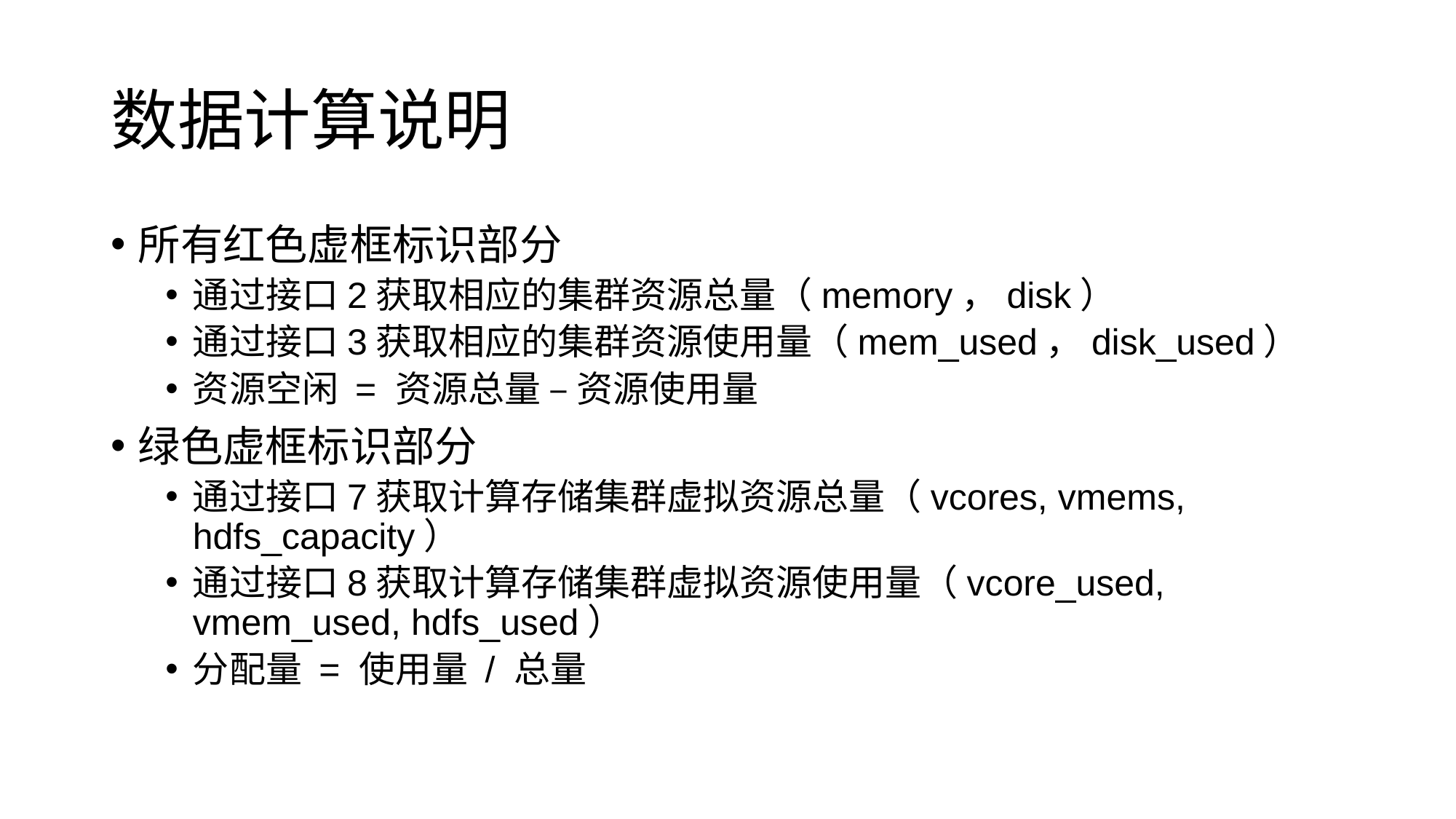

# 数据计算说明
所有红色虚框标识部分
通过接口2获取相应的集群资源总量（memory，disk）
通过接口3获取相应的集群资源使用量（mem_used，disk_used）
资源空闲 = 资源总量 – 资源使用量
绿色虚框标识部分
通过接口7获取计算存储集群虚拟资源总量（vcores, vmems, hdfs_capacity）
通过接口8获取计算存储集群虚拟资源使用量（vcore_used, vmem_used, hdfs_used）
分配量 = 使用量 / 总量